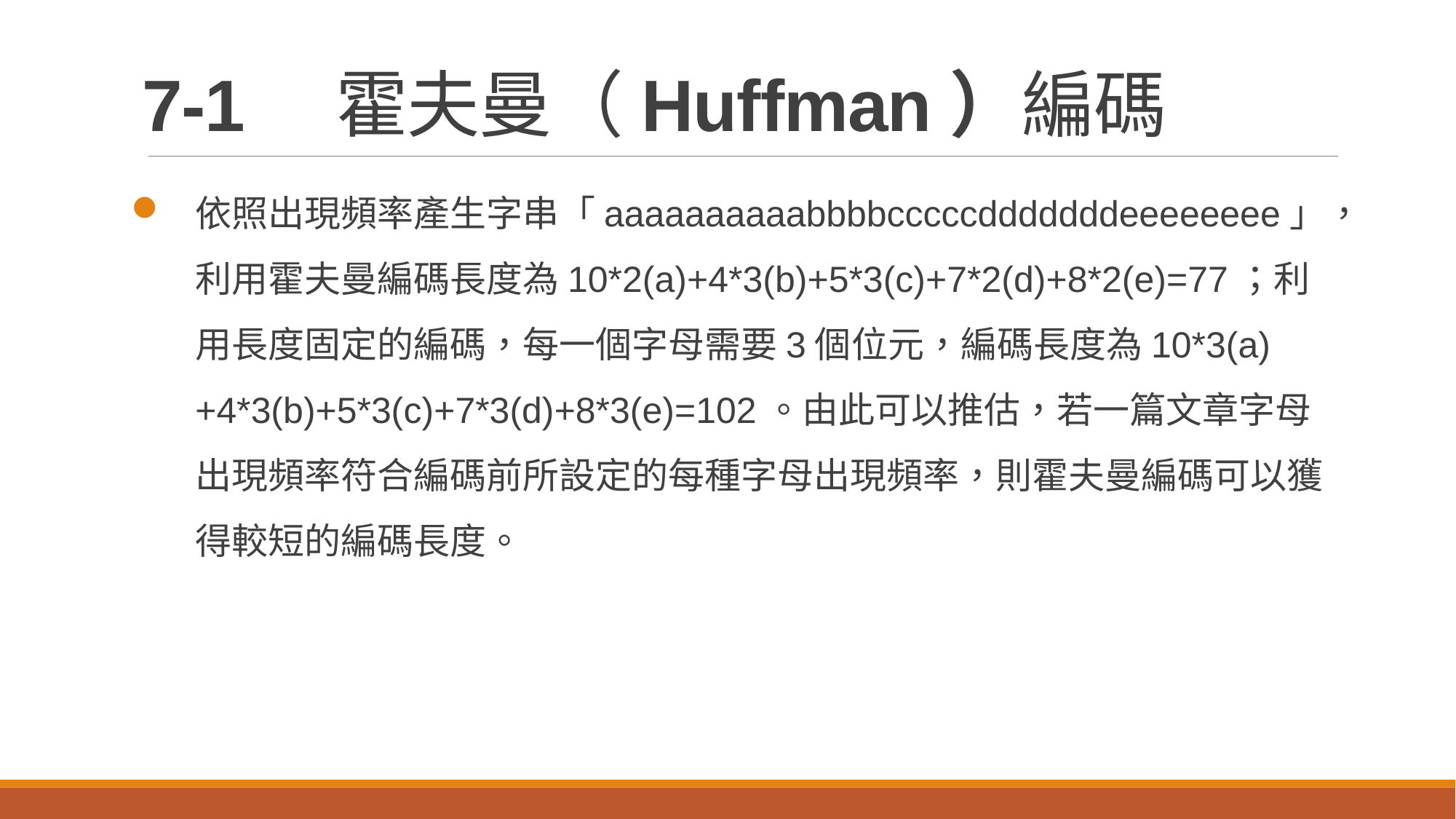

# 7-1　霍夫曼（Huffman）編碼
依照出現頻率產生字串「aaaaaaaaaabbbbcccccdddddddeeeeeeee」，利用霍夫曼編碼長度為10*2(a)+4*3(b)+5*3(c)+7*2(d)+8*2(e)=77；利用長度固定的編碼，每一個字母需要3個位元，編碼長度為10*3(a)+4*3(b)+5*3(c)+7*3(d)+8*3(e)=102。由此可以推估，若一篇文章字母出現頻率符合編碼前所設定的每種字母出現頻率，則霍夫曼編碼可以獲得較短的編碼長度。